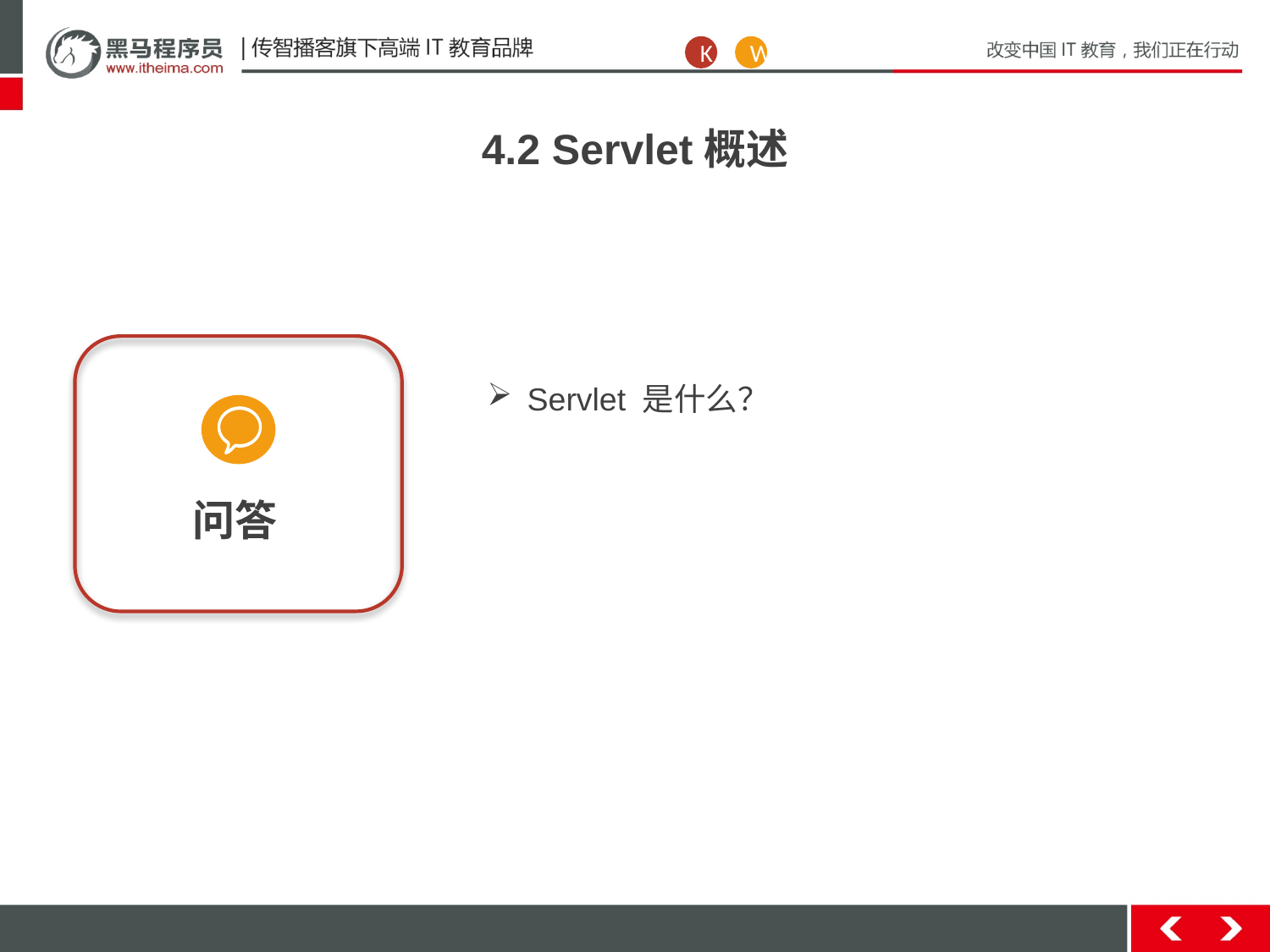

K
W
4.2 Servlet概述

问答
Servlet 是什么？